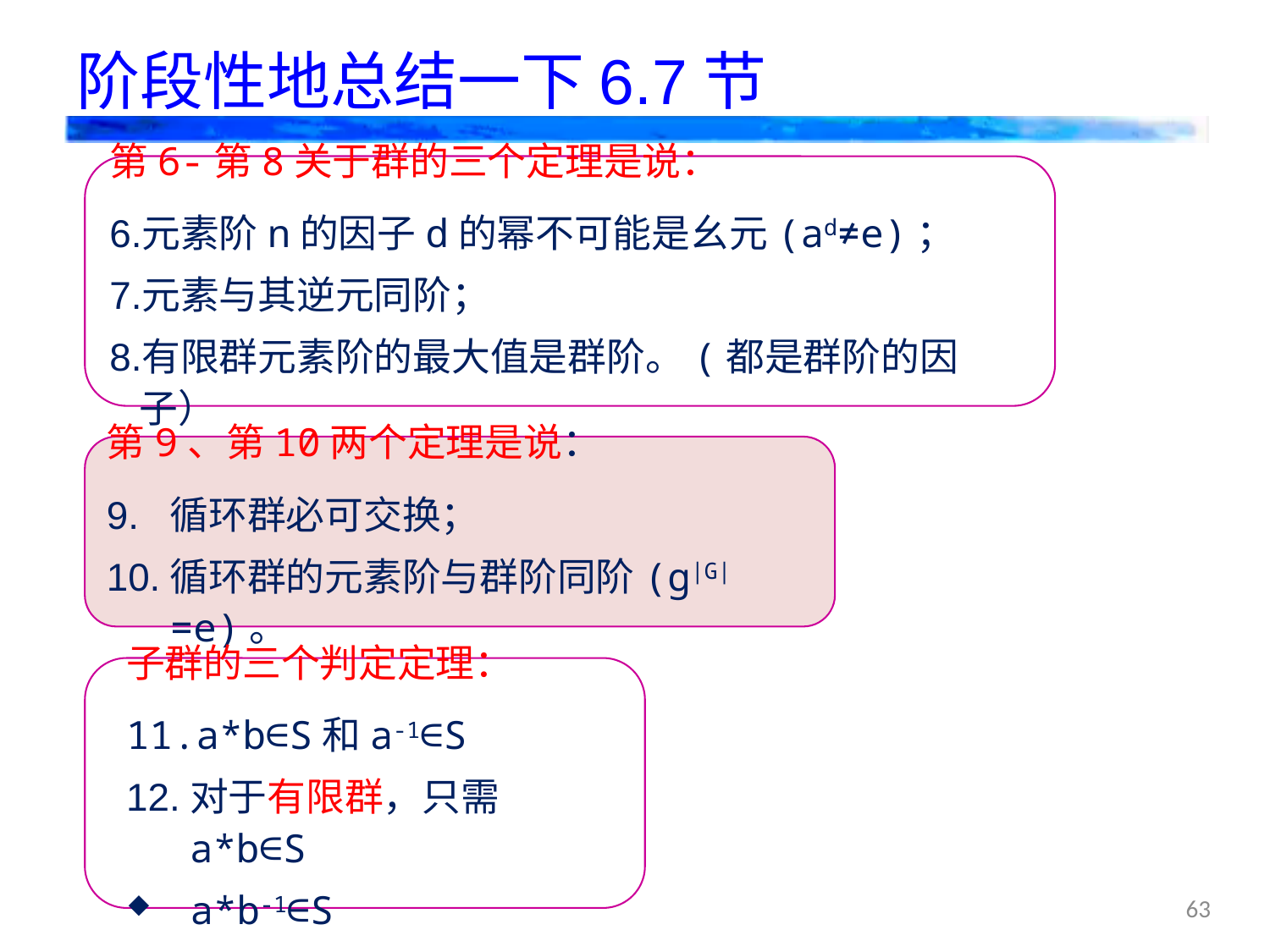

# 阶段性地总结一下6.7节
第6-第8关于群的三个定理是说：
元素阶n的因子d的幂不可能是幺元(ad≠e)；
元素与其逆元同阶；
有限群元素阶的最大值是群阶。(都是群阶的因子）
第9、第10两个定理是说：
循环群必可交换；
循环群的元素阶与群阶同阶(g|G|=e)。
子群的三个判定定理：
a*b∈S和a-1∈S
对于有限群，只需a*b∈S
a*b-1∈S
63